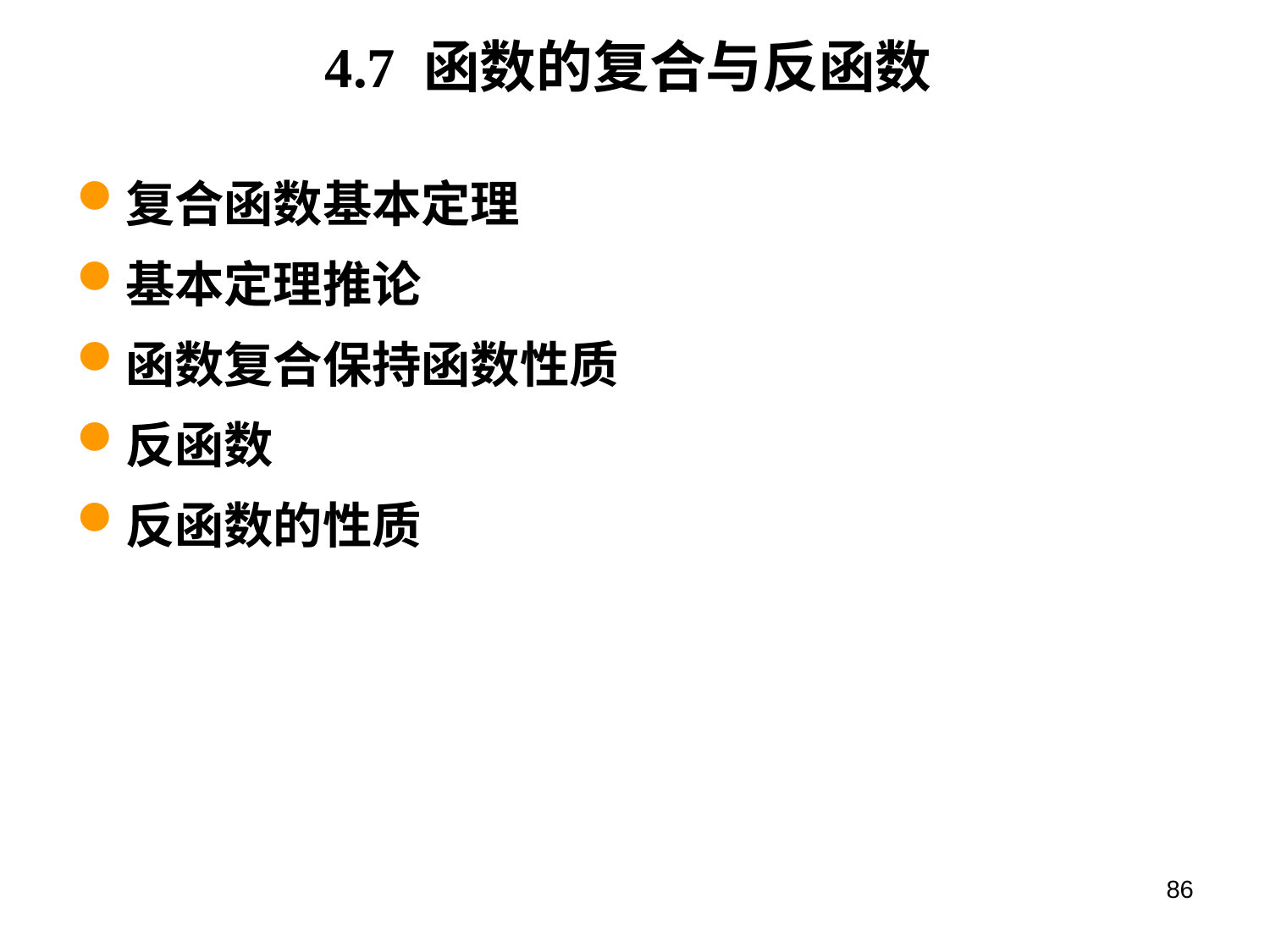

# 4.7 函数的复合与反函数
复合函数基本定理
基本定理推论
函数复合保持函数性质
反函数
反函数的性质
86